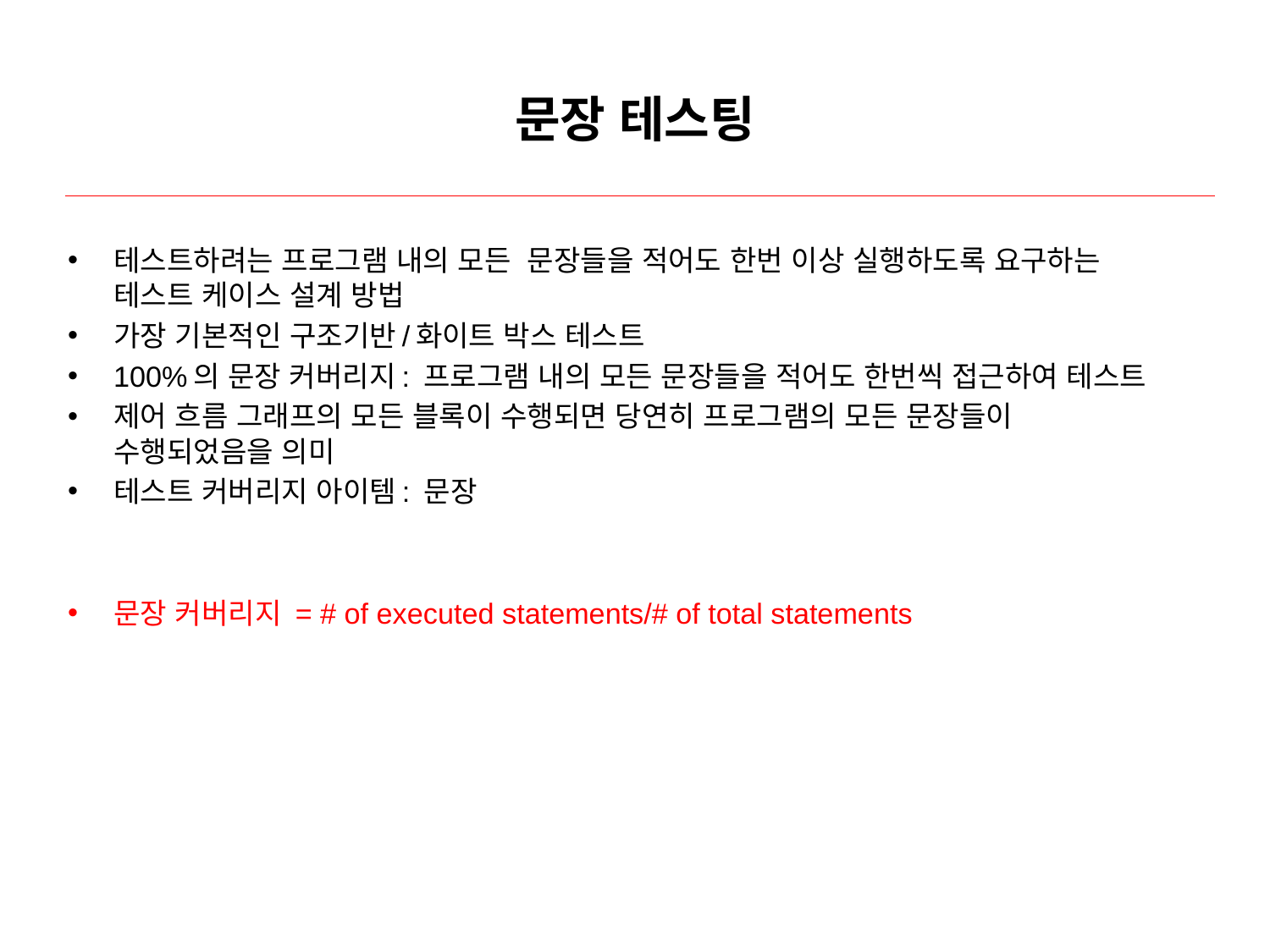

# 문장 테스팅
테스트하려는 프로그램 내의 모든  문장들을 적어도 한번 이상 실행하도록 요구하는 테스트 케이스 설계 방법
가장 기본적인 구조기반/화이트 박스 테스트
100%의 문장 커버리지: 프로그램 내의 모든 문장들을 적어도 한번씩 접근하여 테스트
제어 흐름 그래프의 모든 블록이 수행되면 당연히 프로그램의 모든 문장들이 수행되었음을 의미
테스트 커버리지 아이템: 문장

문장 커버리지 = # of executed statements/# of total statements